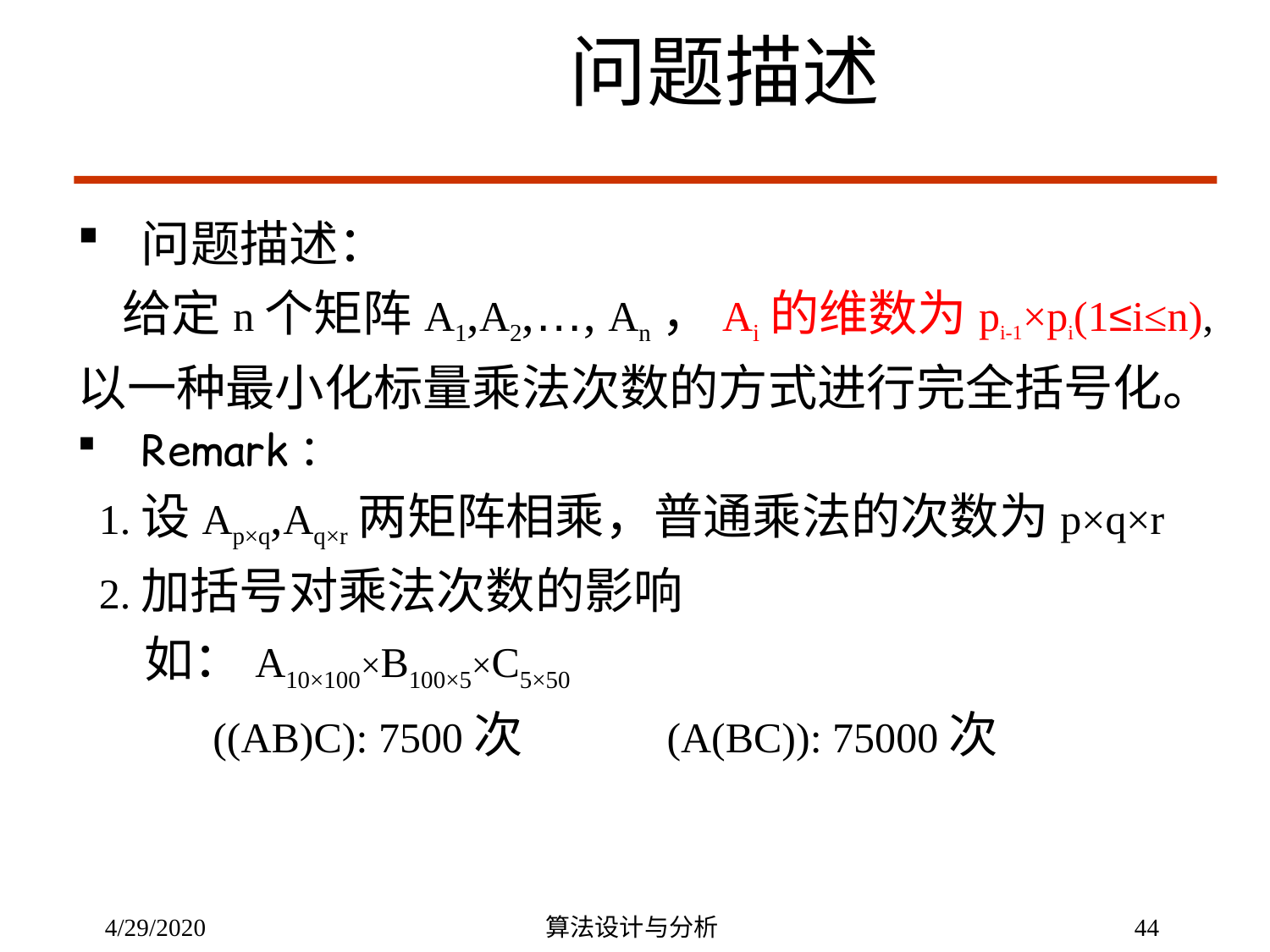

问题描述
问题描述：
   给定n个矩阵A1,A2,…, An，Ai的维数为pi-1×pi(1≤i≤n),
以一种最小化标量乘法次数的方式进行完全括号化。
Remark：
  1.设Ap×q,Aq×r两矩阵相乘，普通乘法的次数为p×q×r
  2.加括号对乘法次数的影响
     如：A10×100×B100×5×C5×50
           ((AB)C): 7500次            (A(BC)): 75000次
4/29/2020
算法设计与分析
44